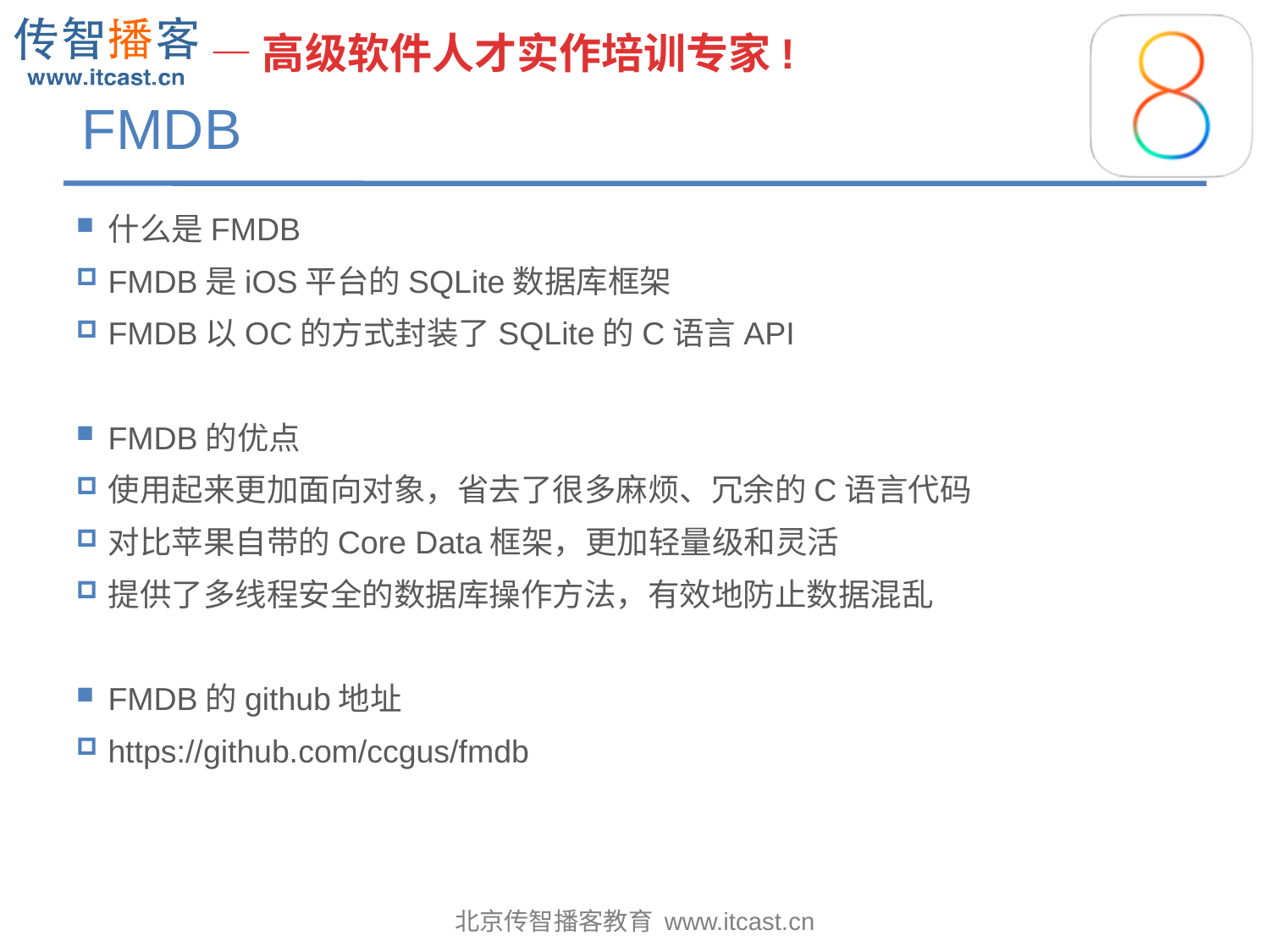

# FMDB
什么是FMDB
FMDB是iOS平台的SQLite数据库框架
FMDB以OC的方式封装了SQLite的C语言API

FMDB的优点
使用起来更加面向对象，省去了很多麻烦、冗余的C语言代码
对比苹果自带的Core Data框架，更加轻量级和灵活
提供了多线程安全的数据库操作方法，有效地防止数据混乱

FMDB的github地址
https://github.com/ccgus/fmdb